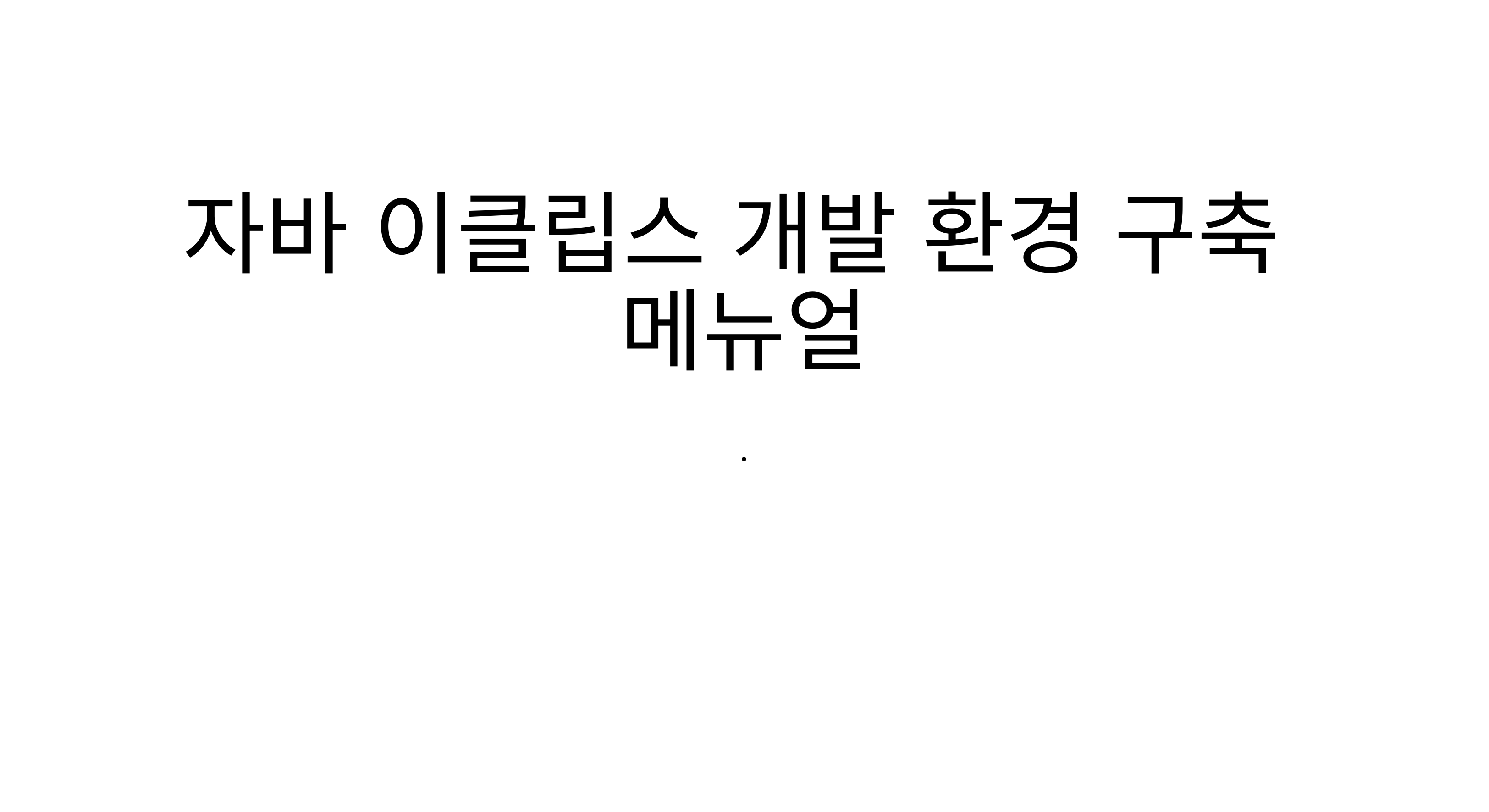

# 자바 이클립스 개발 환경 구축 메뉴얼
.